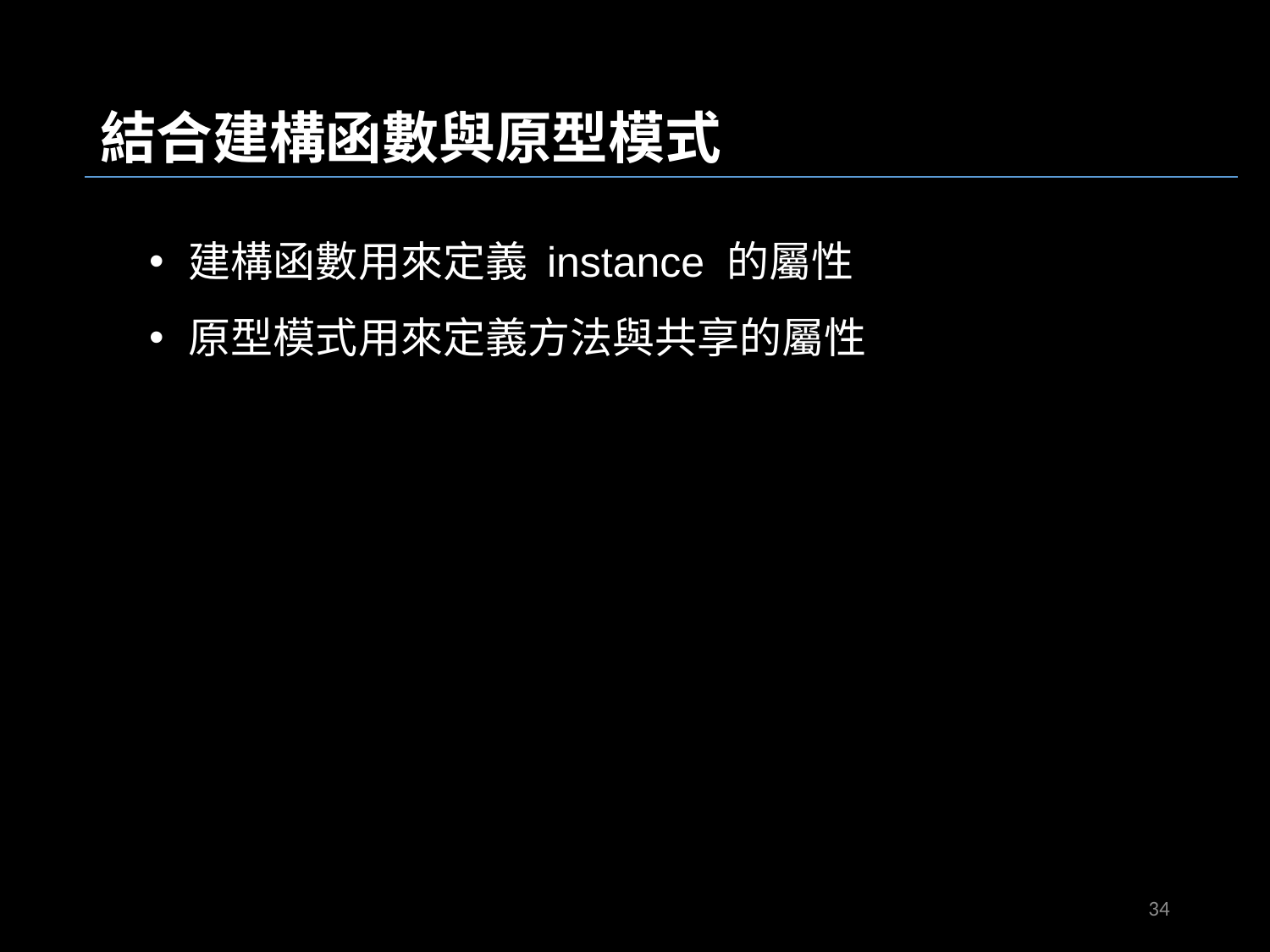

結合建構函數與原型模式
建構函數用來定義 instance 的屬性
原型模式用來定義方法與共享的屬性

JavaScriptObjects02.js

34